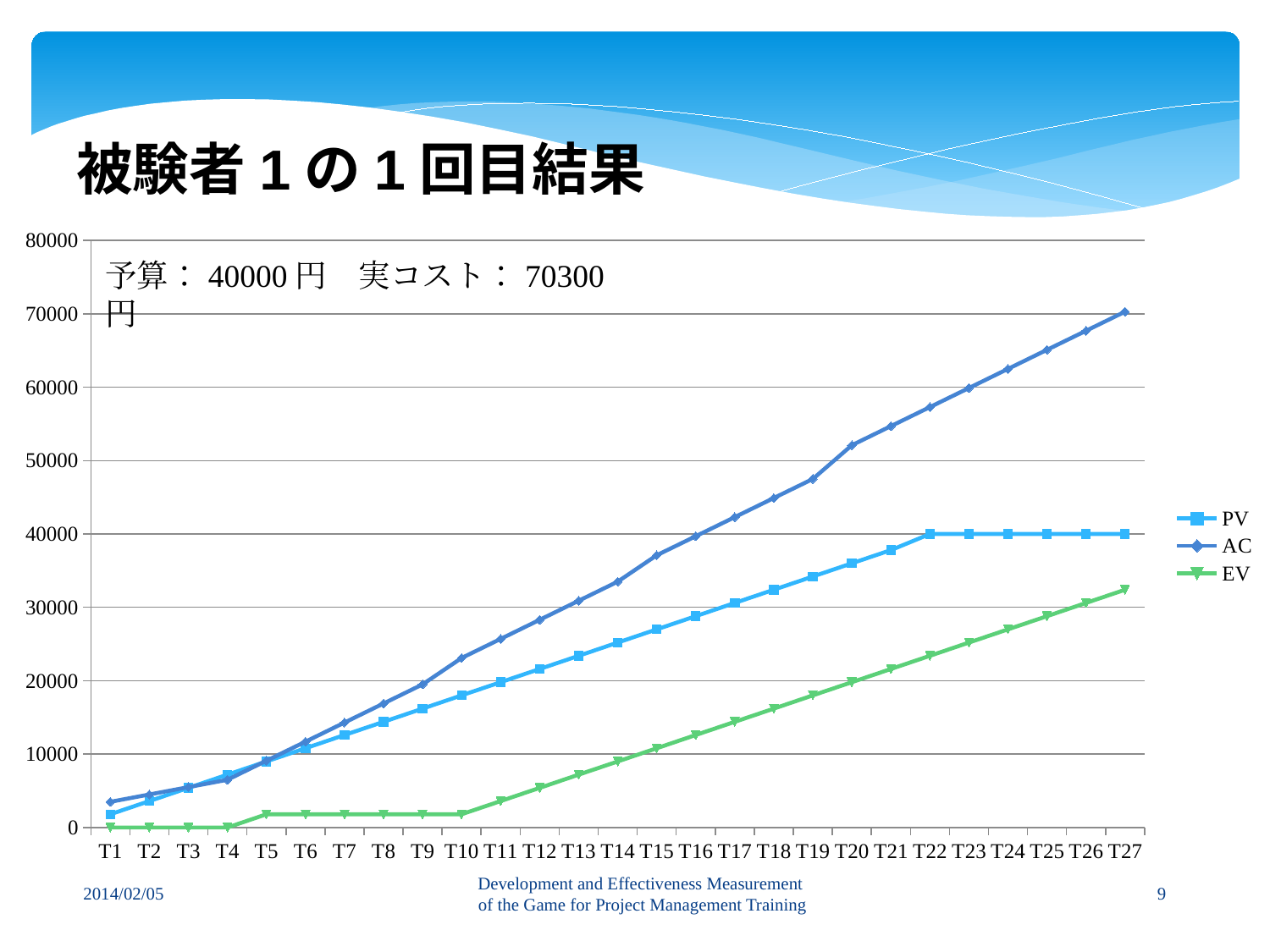

被験者1の1回目結果

### Chart

| Category | PV | AC | EV |
|---|---|---|---|
| T1 | 1800.0 | 3500.0 | 0.0 |
| T2 | 3600.0 | 4500.0 | 0.0 |
| T3 | 5400.0 | 5500.0 | 0.0 |
| T4 | 7200.0 | 6500.0 | 0.0 |
| T5 | 9000.0 | 9100.0 | 1800.0 |
| T6 | 10800.0 | 11700.0 | 1800.0 |
| T7 | 12600.0 | 14300.0 | 1800.0 |
| T8 | 14400.0 | 16900.0 | 1800.0 |
| T9 | 16200.0 | 19500.0 | 1800.0 |
| T10 | 18000.0 | 23100.0 | 1800.0 |
| T11 | 19800.0 | 25700.0 | 3600.0 |
| T12 | 21600.0 | 28300.0 | 5400.0 |
| T13 | 23400.0 | 30900.0 | 7200.0 |
| T14 | 25200.0 | 33500.0 | 9000.0 |
| T15 | 27000.0 | 37100.0 | 10800.0 |
| T16 | 28800.0 | 39700.0 | 12600.0 |
| T17 | 30600.0 | 42300.0 | 14400.0 |
| T18 | 32400.0 | 44900.0 | 16200.0 |
| T19 | 34200.0 | 47500.0 | 18000.0 |
| T20 | 36000.0 | 52100.0 | 19800.0 |
| T21 | 37800.0 | 54700.0 | 21600.0 |
| T22 | 40000.0 | 57300.0 | 23400.0 |
| T23 | 40000.0 | 59900.0 | 25200.0 |
| T24 | 40000.0 | 62500.0 | 27000.0 |
| T25 | 40000.0 | 65100.0 | 28800.0 |
| T26 | 40000.0 | 67700.0 | 30600.0 |
| T27 | 40000.0 | 70300.0 | 32400.0 |
予算：40000円　実コスト：70300円
9
2014/02/05
Development and Effectiveness Measurement
of the Game for Project Management Training